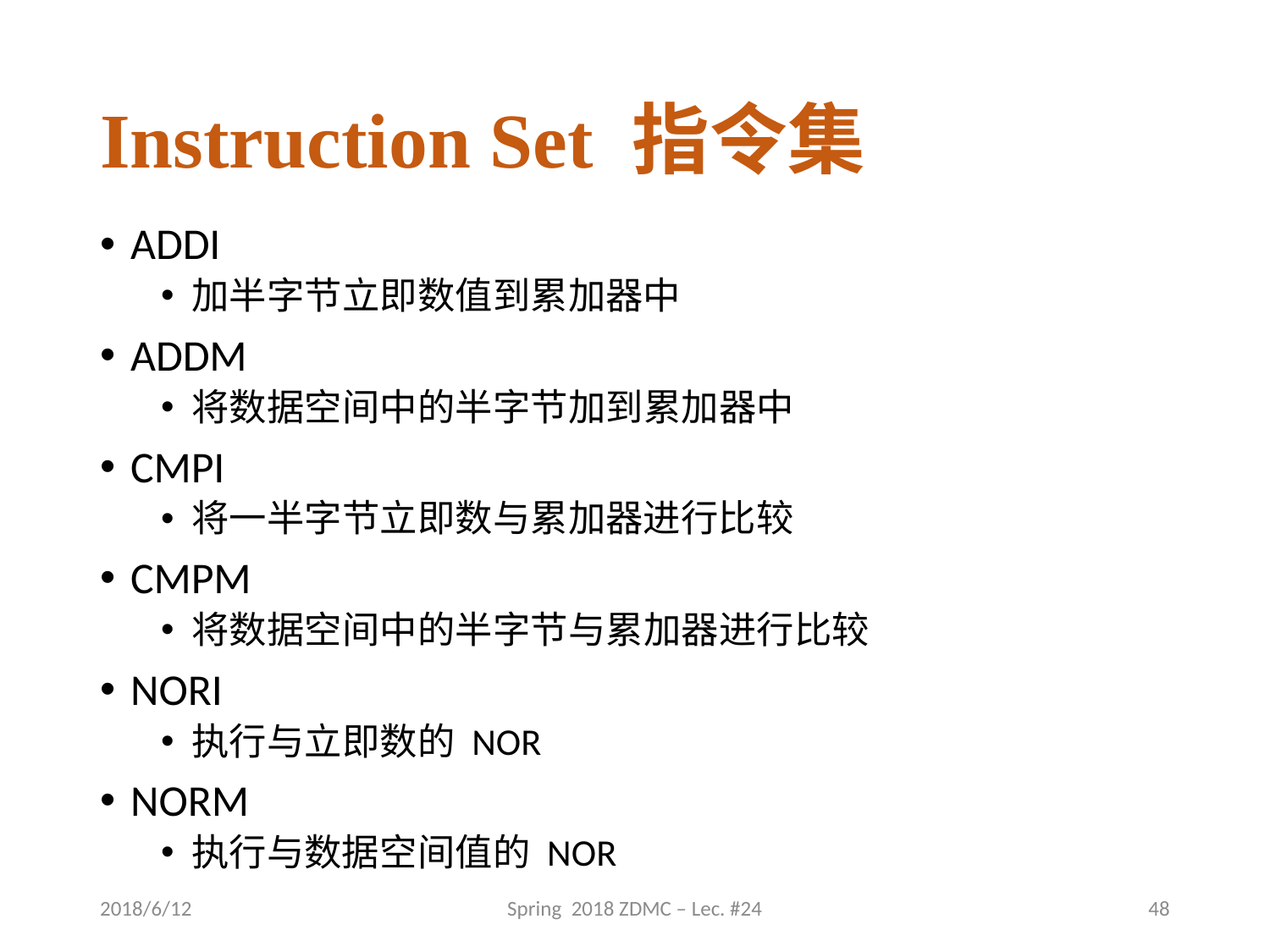

# Instruction Set 指令集
ADDI
加半字节立即数值到累加器中
ADDM
将数据空间中的半字节加到累加器中
CMPI
将一半字节立即数与累加器进行比较
CMPM
将数据空间中的半字节与累加器进行比较
NORI
执行与立即数的 NOR
NORM
执行与数据空间值的 NOR
2018/6/12
Spring  2018 ZDMC – Lec. #24
48